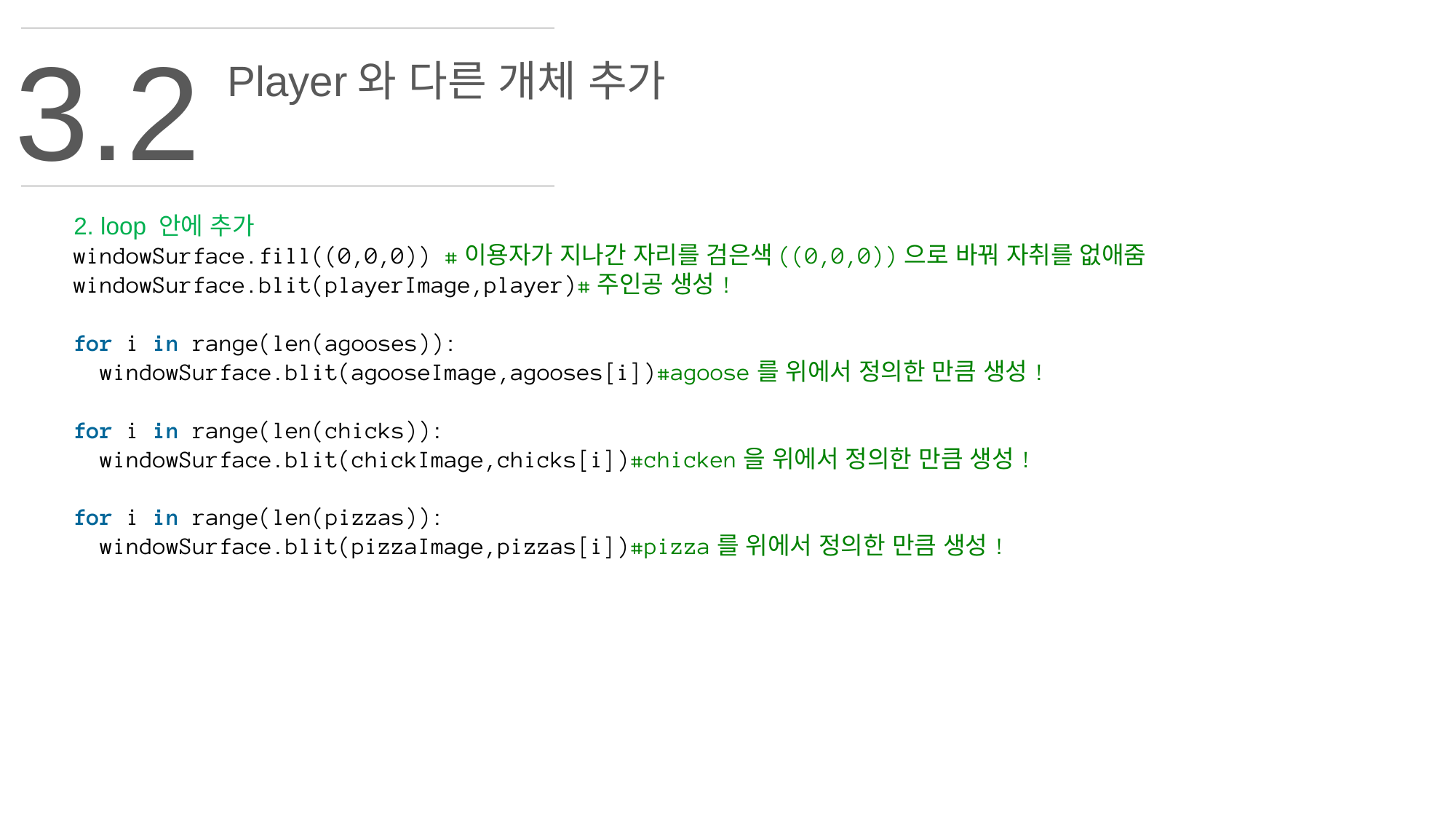

3.2
Player와 다른 개체 추가

2. loop 안에 추가
windowSurface.fill((0,0,0)) #이용자가 지나간 자리를 검은색((0,0,0))으로 바꿔 자취를 없애줌
windowSurface.blit(playerImage,player)#주인공 생성!

for i in range(len(agooses)):
  windowSurface.blit(agooseImage,agooses[i])#agoose를 위에서 정의한 만큼 생성!

for i in range(len(chicks)):
  windowSurface.blit(chickImage,chicks[i])#chicken을 위에서 정의한 만큼 생성!

for i in range(len(pizzas)):
  windowSurface.blit(pizzaImage,pizzas[i])#pizza를 위에서 정의한 만큼 생성!